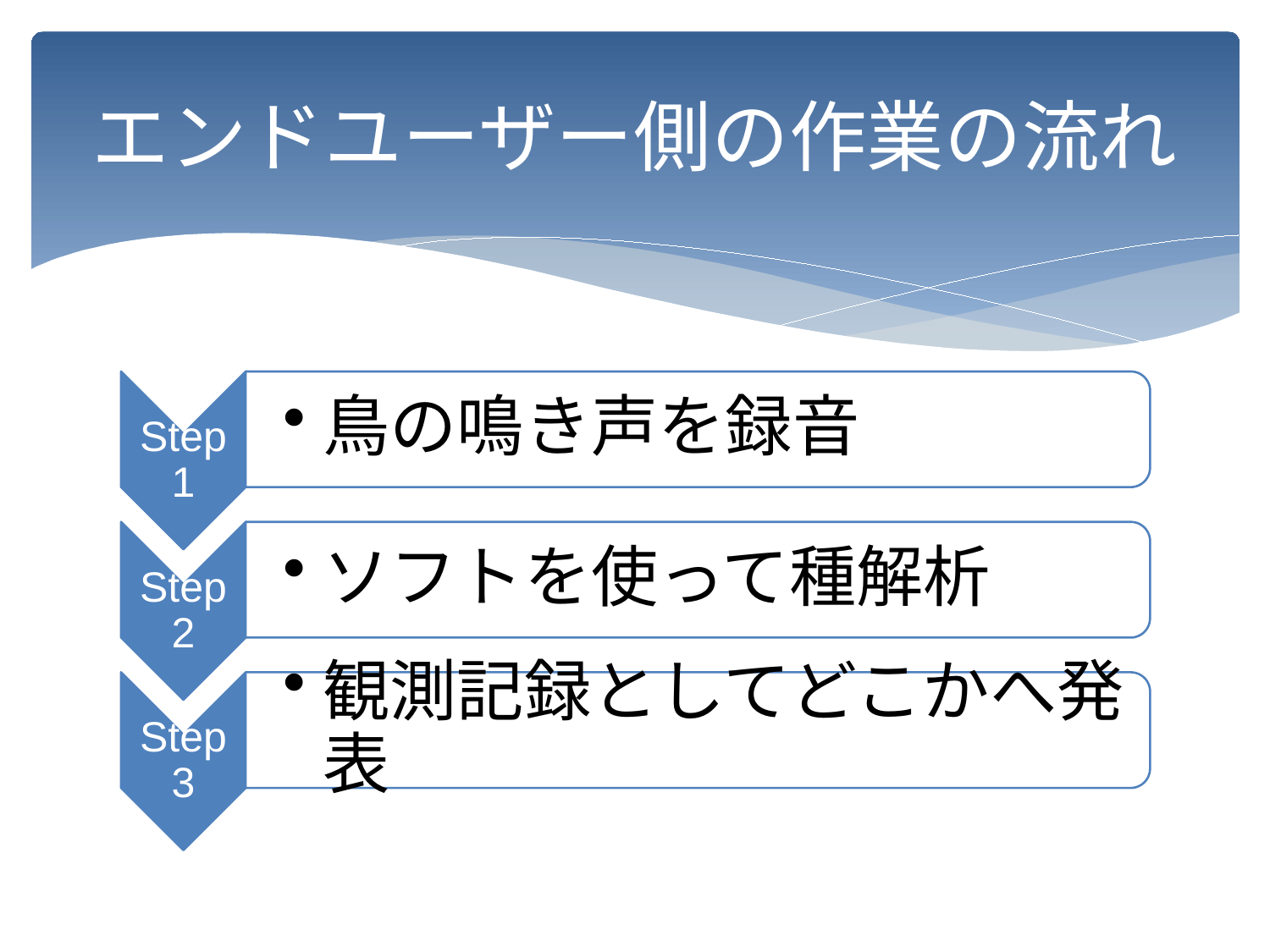

# エンドユーザー側の作業の流れ
Step 1
鳥の鳴き声を録音
Step 2
ソフトを使って種解析
Step 3
観測記録としてどこかへ発表